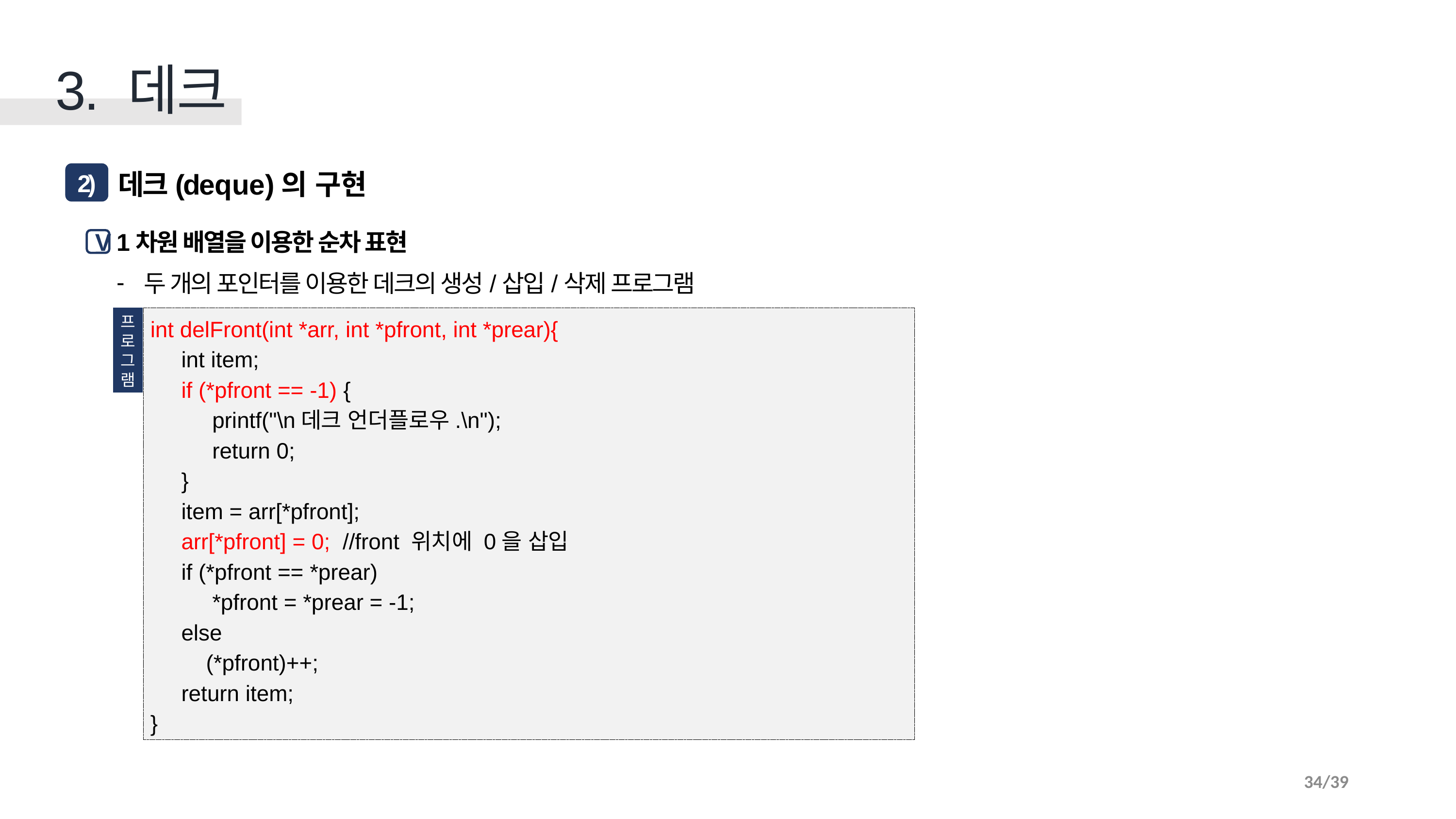

3. 데크

 데크(deque)의 구현
2)
1차원 배열을 이용한 순차 표현

두 개의 포인터를 이용한 데크의 생성/삽입/삭제 프로그램
V
프
로
그
램
int delFront(int *arr, int *pfront, int *prear){
     int item;
     if (*pfront == -1) {
          printf("\n데크 언더플로우.\n");
          return 0;
     }
     item = arr[*pfront];
     arr[*pfront] = 0;  //front 위치에 0을 삽입
     if (*pfront == *prear)
          *pfront = *prear = -1;
     else
         (*pfront)++;
     return item;
}
34/39